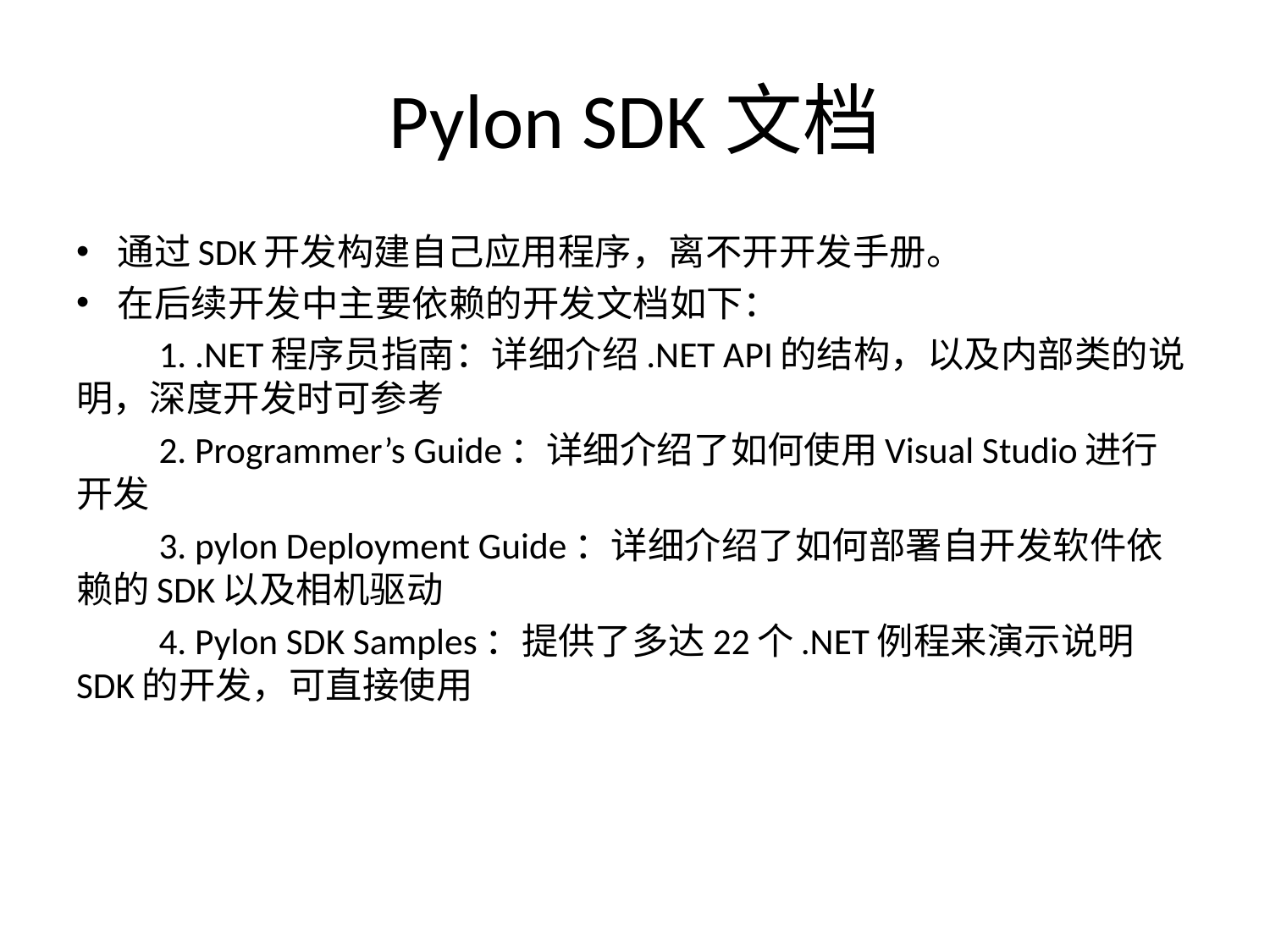

# Pylon SDK文档
通过SDK开发构建自己应用程序，离不开开发手册。
在后续开发中主要依赖的开发文档如下：
          1. .NET程序员指南：详细介绍.NET API的结构，以及内部类的说明，深度开发时可参考
          2. Programmer’s Guide：详细介绍了如何使用Visual Studio进行开发
          3. pylon Deployment Guide：详细介绍了如何部署自开发软件依赖的SDK以及相机驱动
          4. Pylon SDK Samples：提供了多达22个.NET例程来演示说明SDK的开发，可直接使用